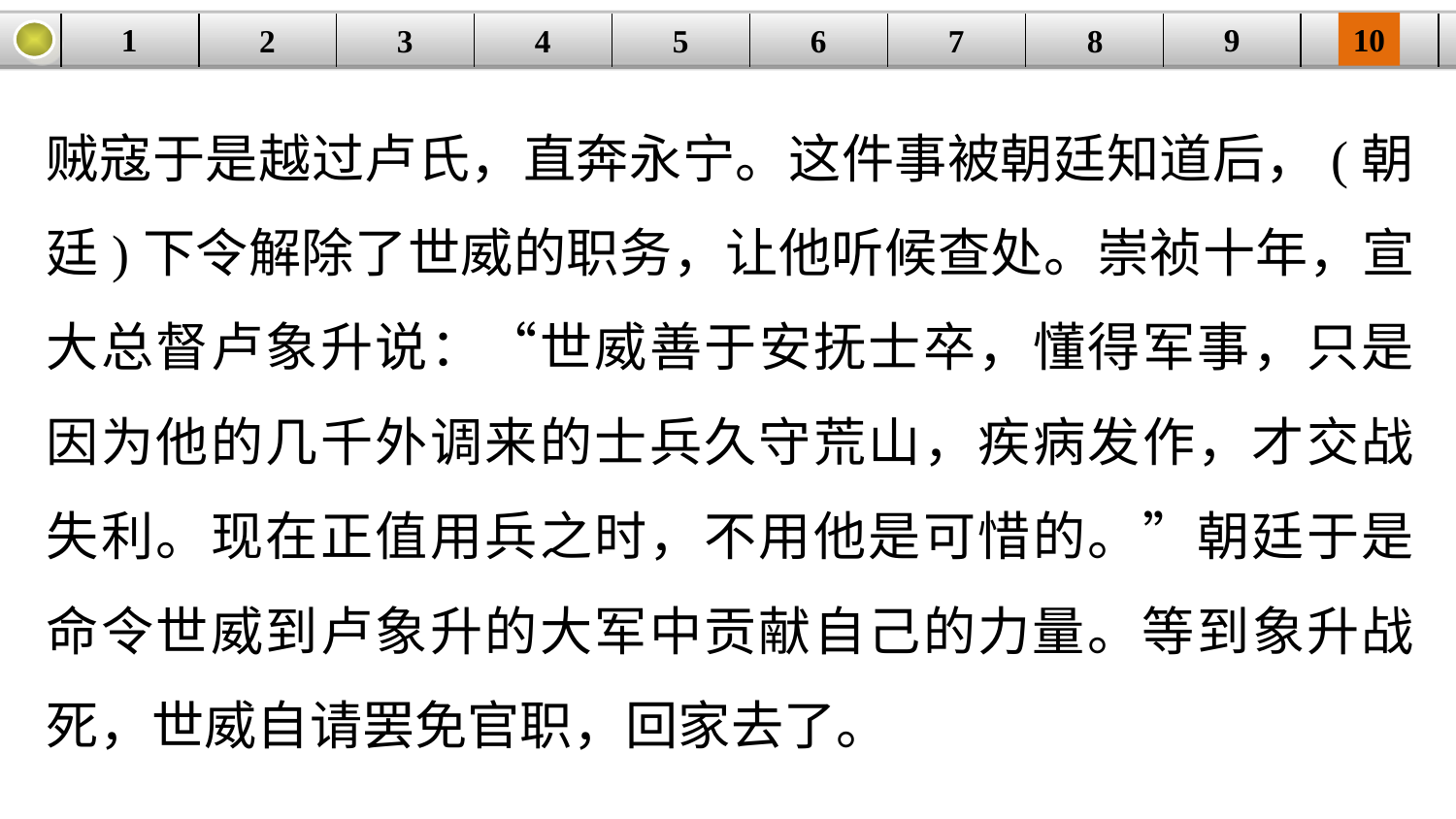

9
10
1
3
4
5
6
8
2
|  |  |  |  |  |  |  |  |  |  |
| --- | --- | --- | --- | --- | --- | --- | --- | --- | --- |
7

贼寇于是越过卢氏，直奔永宁。这件事被朝廷知道后，(朝廷)下令解除了世威的职务，让他听候查处。崇祯十年，宣大总督卢象升说：“世威善于安抚士卒，懂得军事，只是因为他的几千外调来的士兵久守荒山，疾病发作，才交战失利。现在正值用兵之时，不用他是可惜的。”朝廷于是命令世威到卢象升的大军中贡献自己的力量。等到象升战死，世威自请罢免官职，回家去了。